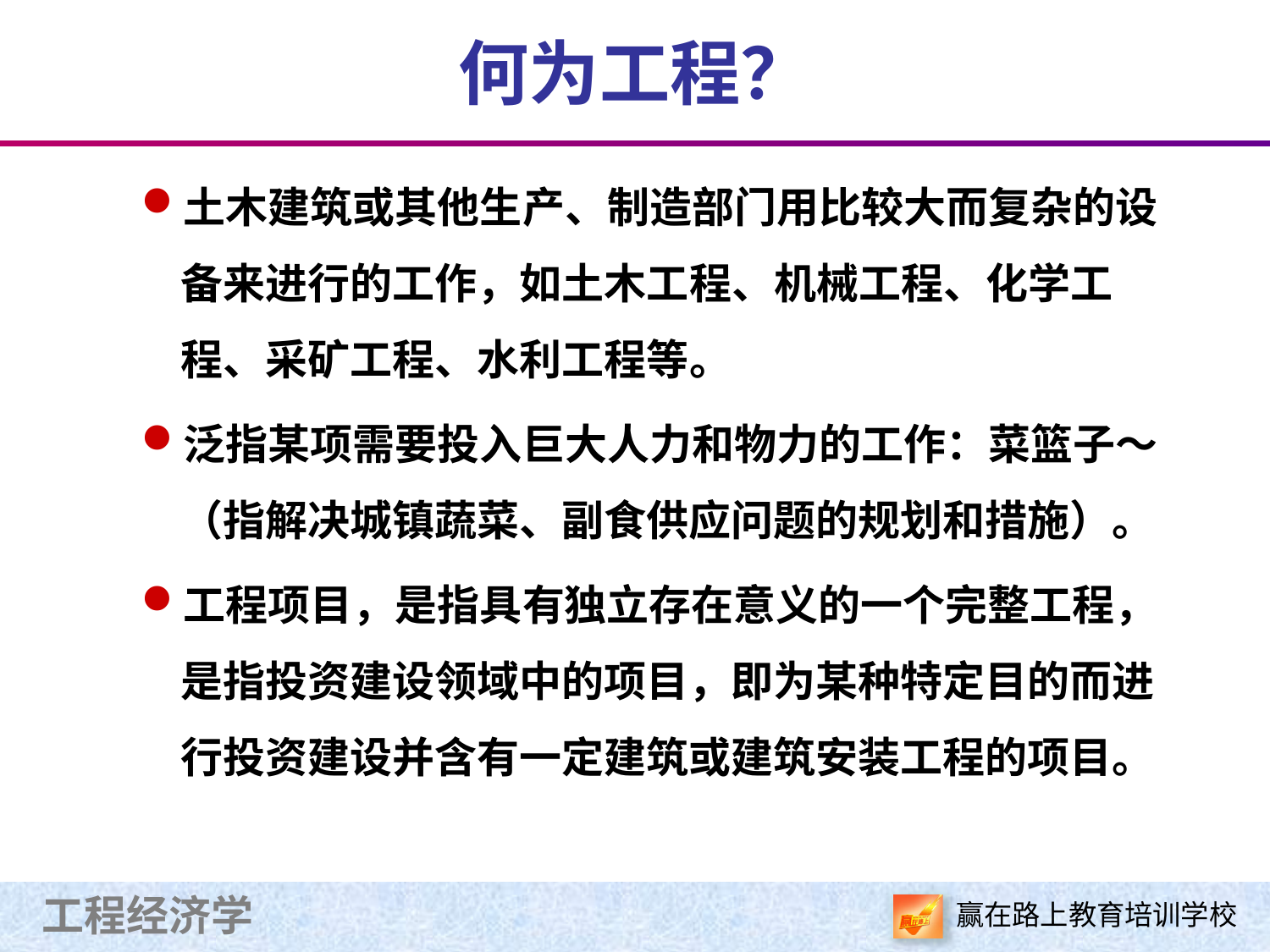

# 何为工程？
土木建筑或其他生产、制造部门用比较大而复杂的设备来进行的工作，如土木工程、机械工程、化学工程、采矿工程、水利工程等。
泛指某项需要投入巨大人力和物力的工作：菜篮子～（指解决城镇蔬菜、副食供应问题的规划和措施）。
工程项目，是指具有独立存在意义的一个完整工程，是指投资建设领域中的项目，即为某种特定目的而进行投资建设并含有一定建筑或建筑安装工程的项目。